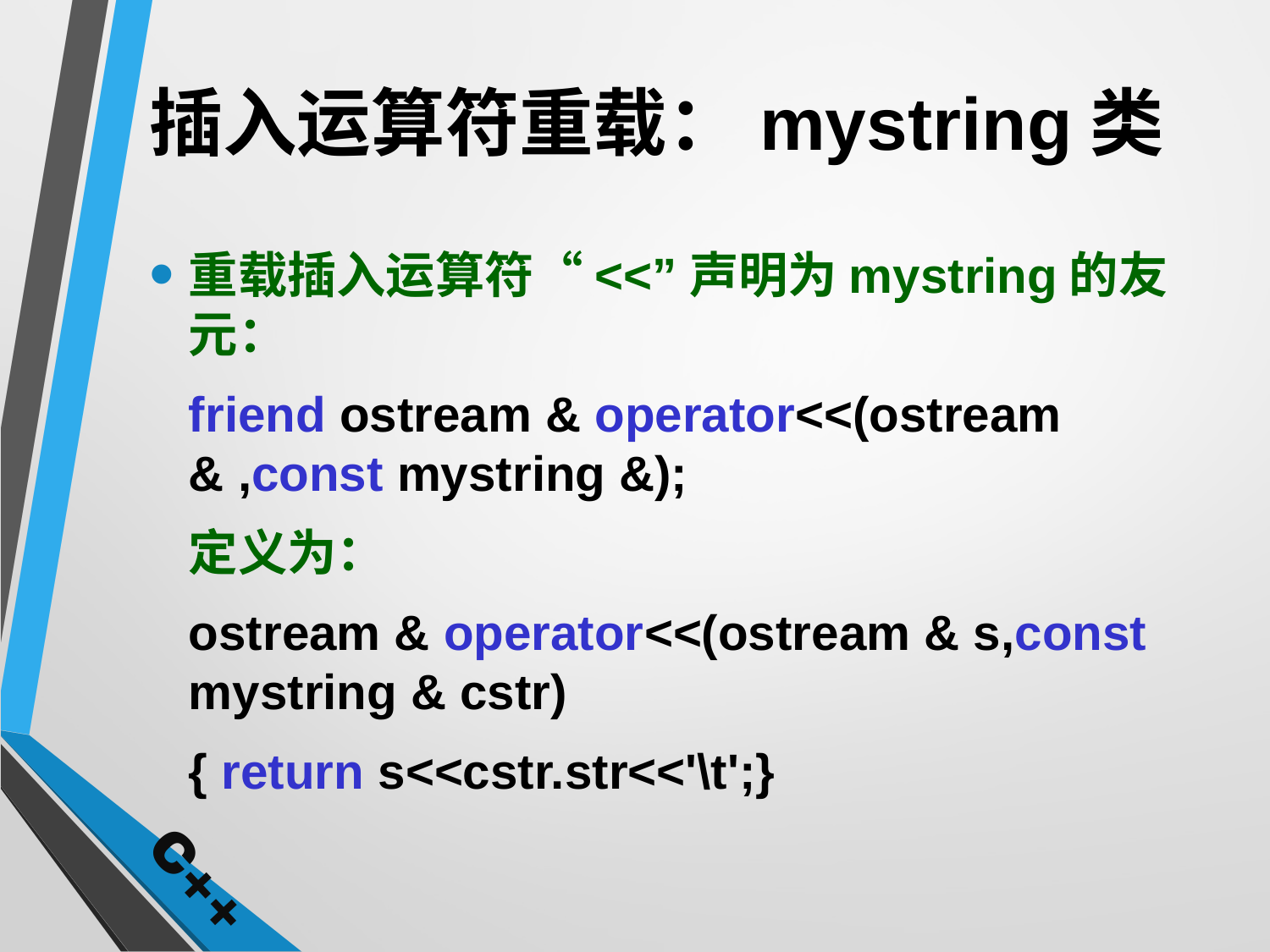

# 插入运算符重载：mystring类
重载插入运算符“<<”声明为mystring的友元：
	friend ostream & operator<<(ostream & ,const mystring &);
	定义为：
	ostream & operator<<(ostream & s,const mystring & cstr)
	{ return s<<cstr.str<<'\t';}